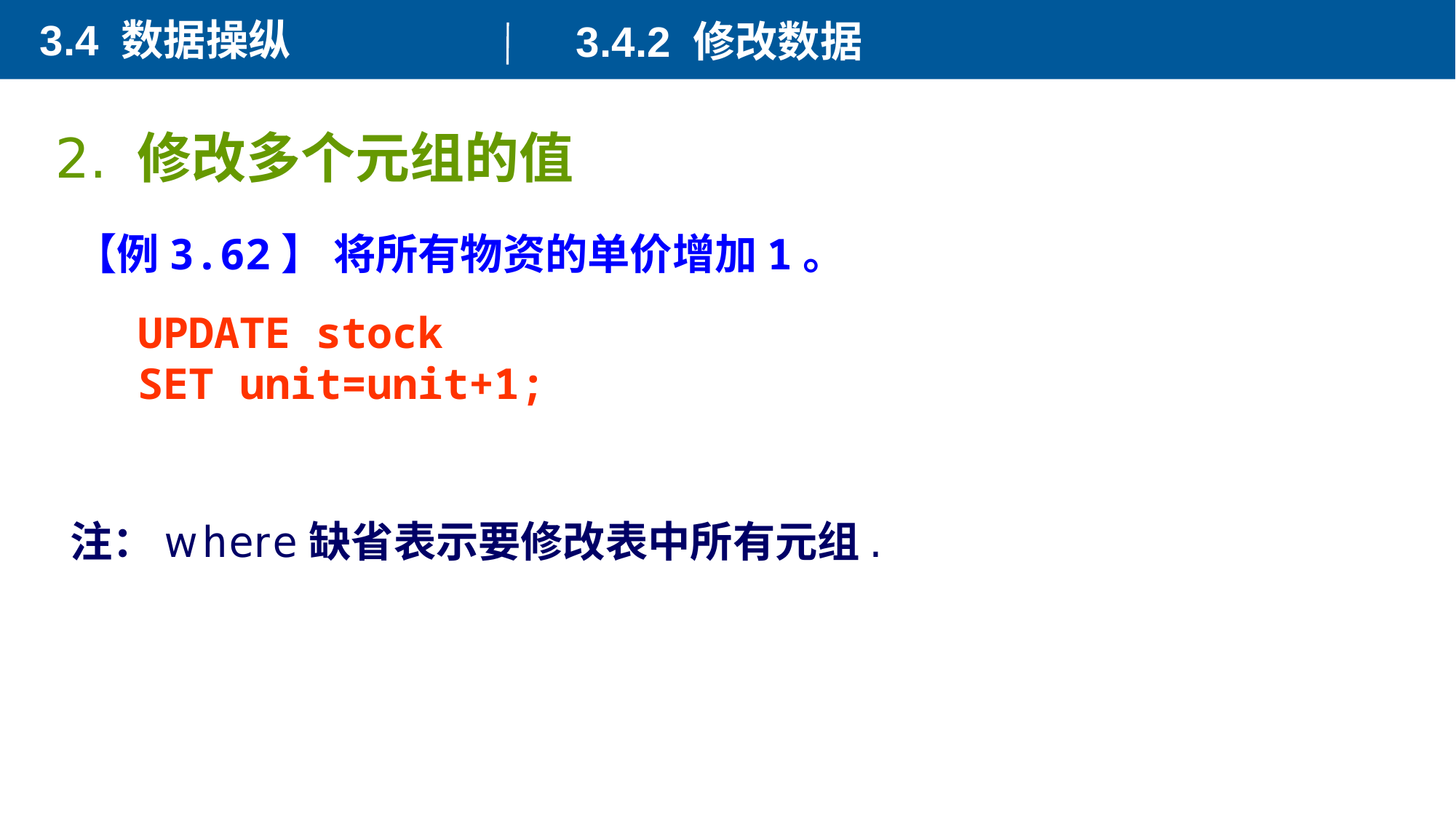

3.4 数据操纵
3.4.2 修改数据
2. 修改多个元组的值
【例3.62】 将所有物资的单价增加1。
UPDATE stock
SET unit=unit+1;

注：where缺省表示要修改表中所有元组.